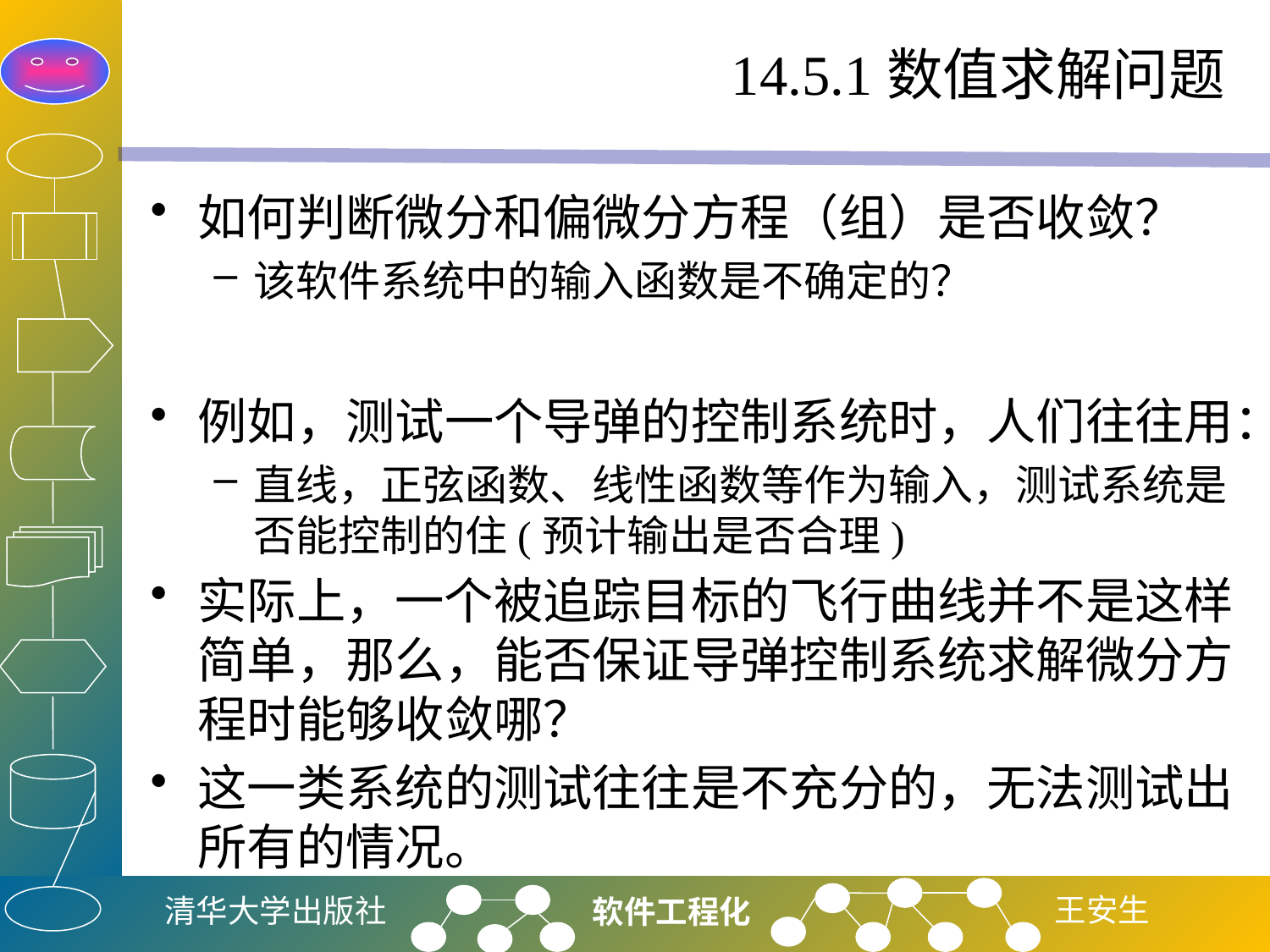

# 14.5.1数值求解问题
如何判断微分和偏微分方程（组）是否收敛？
该软件系统中的输入函数是不确定的？

例如，测试一个导弹的控制系统时，人们往往用：
直线，正弦函数、线性函数等作为输入，测试系统是否能控制的住(预计输出是否合理)
实际上，一个被追踪目标的飞行曲线并不是这样简单，那么，能否保证导弹控制系统求解微分方程时能够收敛哪？
这一类系统的测试往往是不充分的，无法测试出所有的情况。